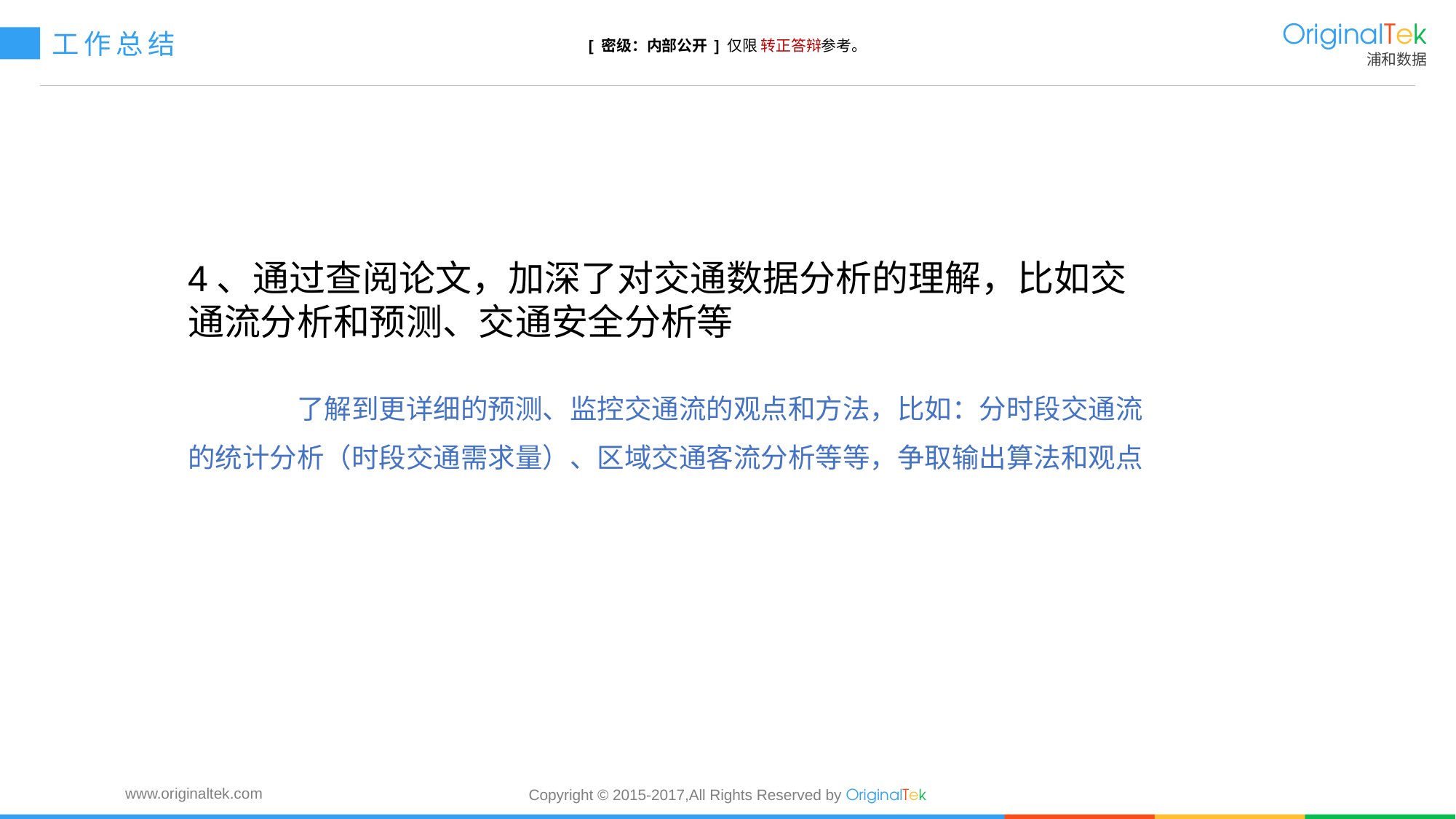

OriginalTek
浦和数据
工作总结

[ 密级：内部公开 ] 仅限 转正答辩参考。
4、通过查阅论文，加深了对交通数据分析的理解，比如交通流分析和预测、交通安全分析等

	了解到更详细的预测、监控交通流的观点和方法，比如：分时段交通流的统计分析（时段交通需求量）、区域交通客流分析等等，争取输出算法和观点
Copyright © 2015-2017,All Rights Reserved by OriginalTek
6
www.originaltek.com